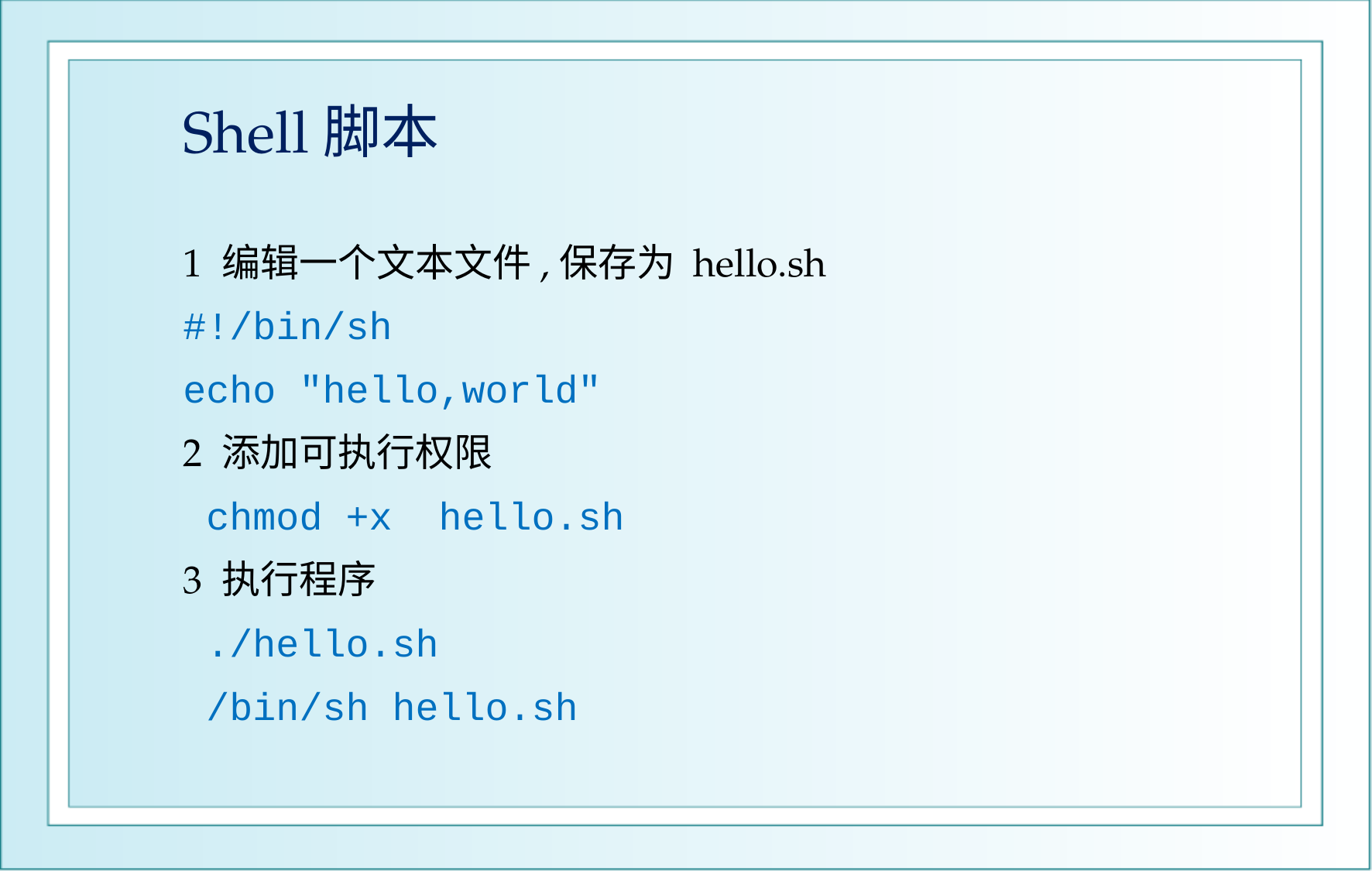

# Shell脚本
1 编辑一个文本文件,保存为 hello.sh
#!/bin/sh
echo "hello,world"
2 添加可执行权限
 chmod +x  hello.sh
3 执行程序
 ./hello.sh
 /bin/sh hello.sh